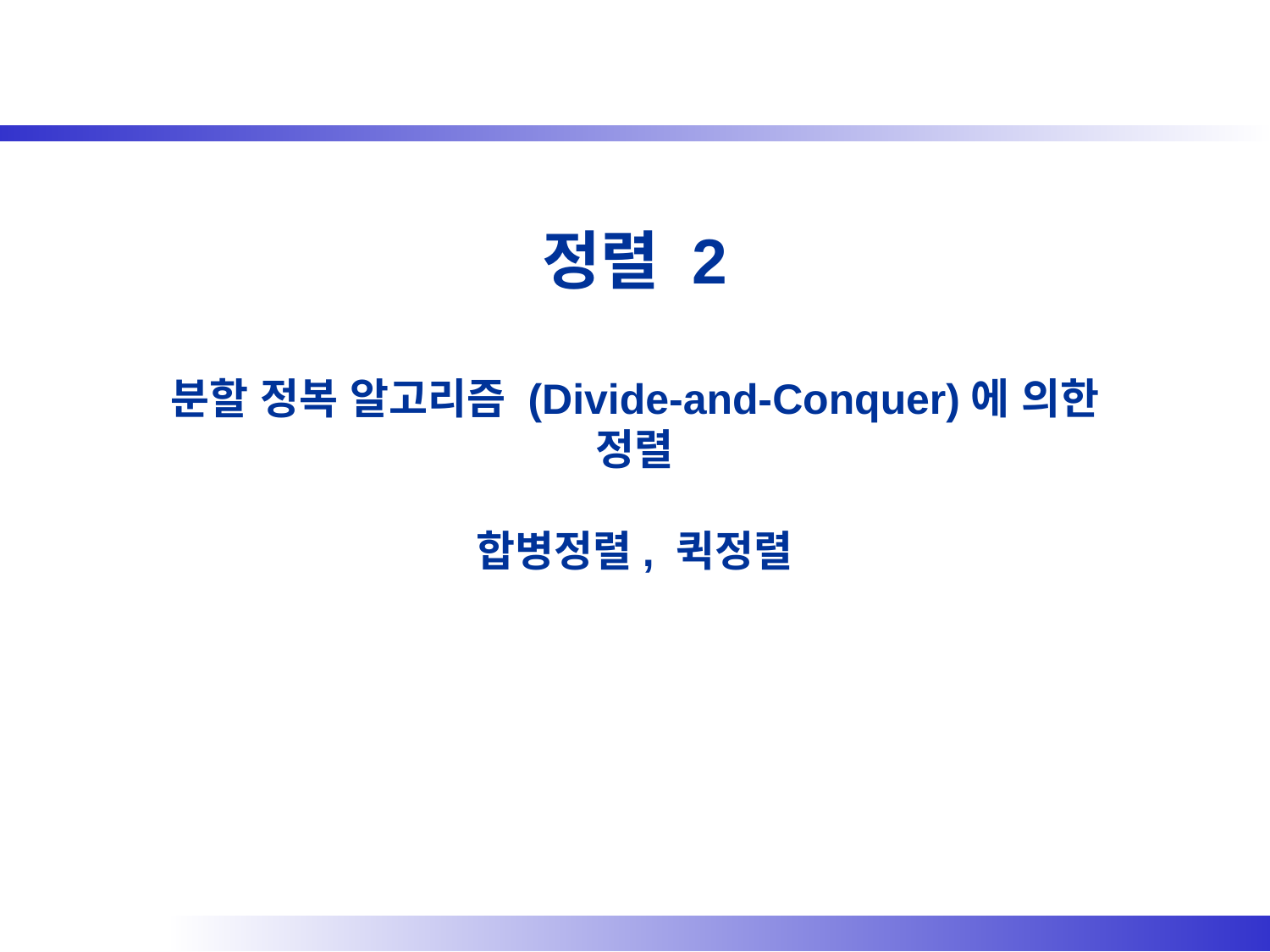

# 정렬 2 분할 정복 알고리즘 (Divide-and-Conquer)에 의한 정렬 합병정렬, 퀵정렬